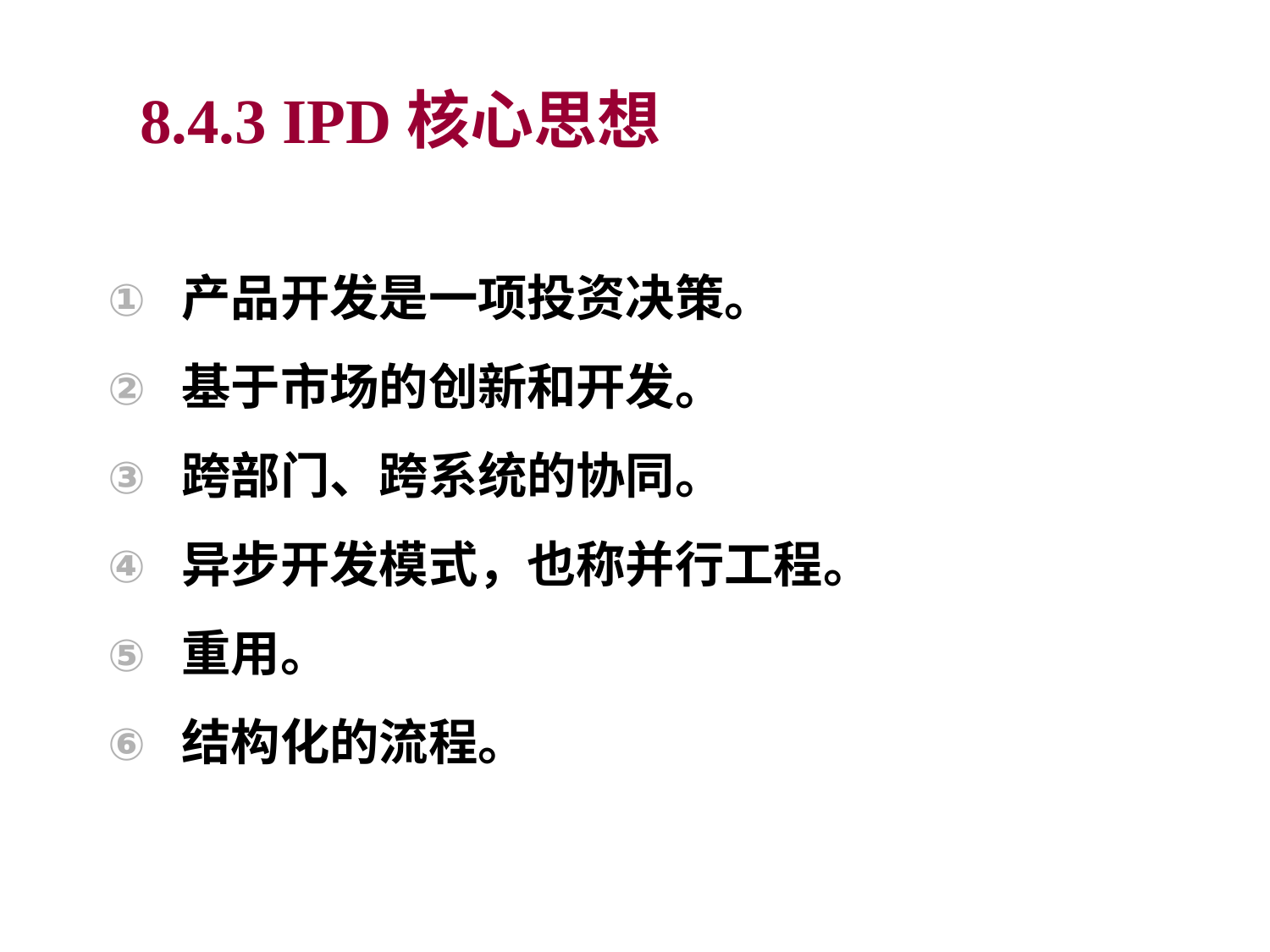

8.4.3 IPD核心思想

产品开发是一项投资决策。
基于市场的创新和开发。
跨部门、跨系统的协同。
异步开发模式，也称并行工程。
重用。
结构化的流程。